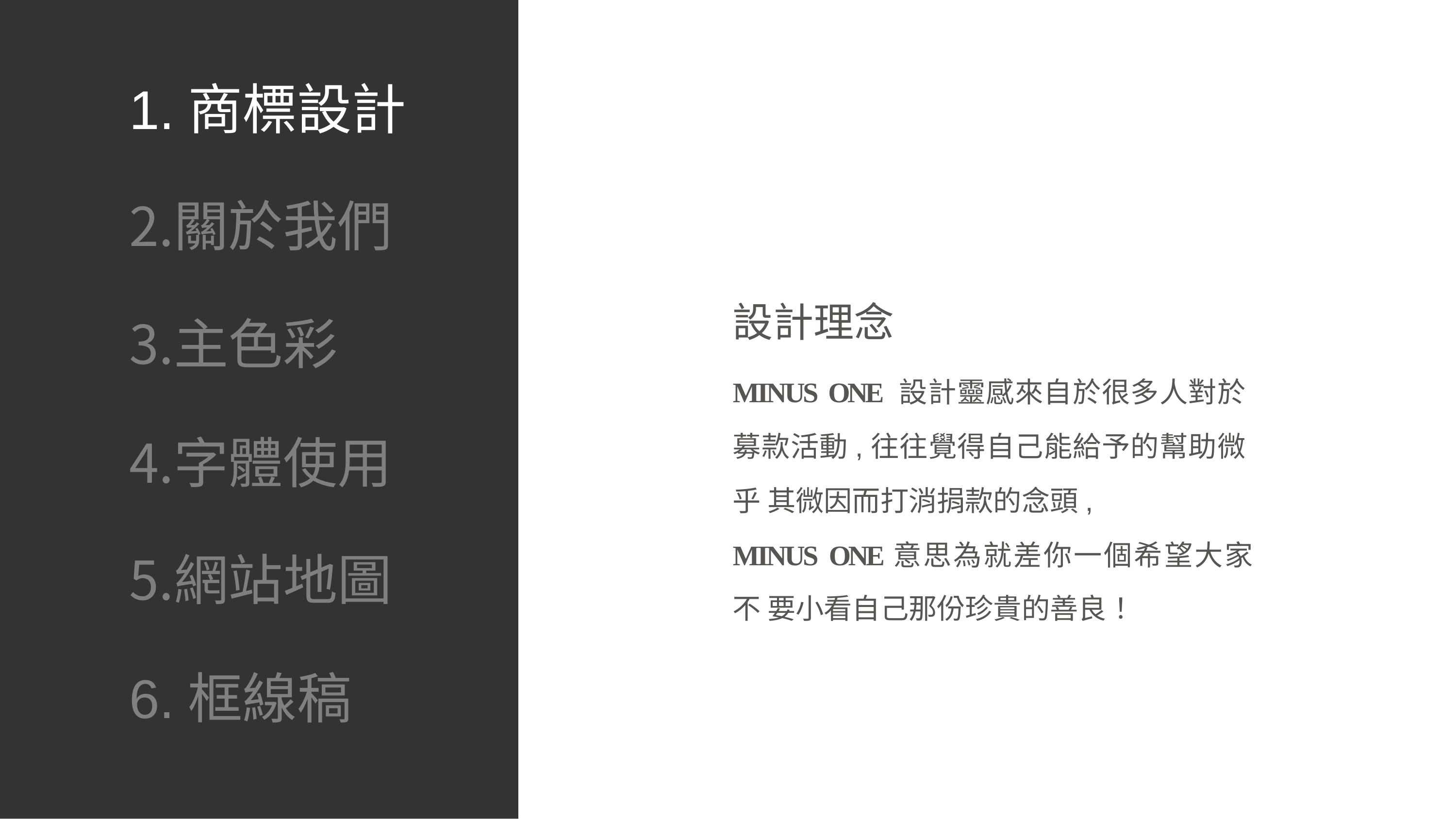

# 1.商標設計
關於我們
主⾊彩
字體使用
網站地圖
設計理念
MINUS ONE 設計靈感來自於很多⼈對於 募款活動,往往覺得自⼰能給予的幫助微乎 其微因⽽打消捐款的念頭,
MINUS ONE意思為就差你⼀個希望⼤家不 要小看自⼰那份珍貴的善良！
6.框線稿